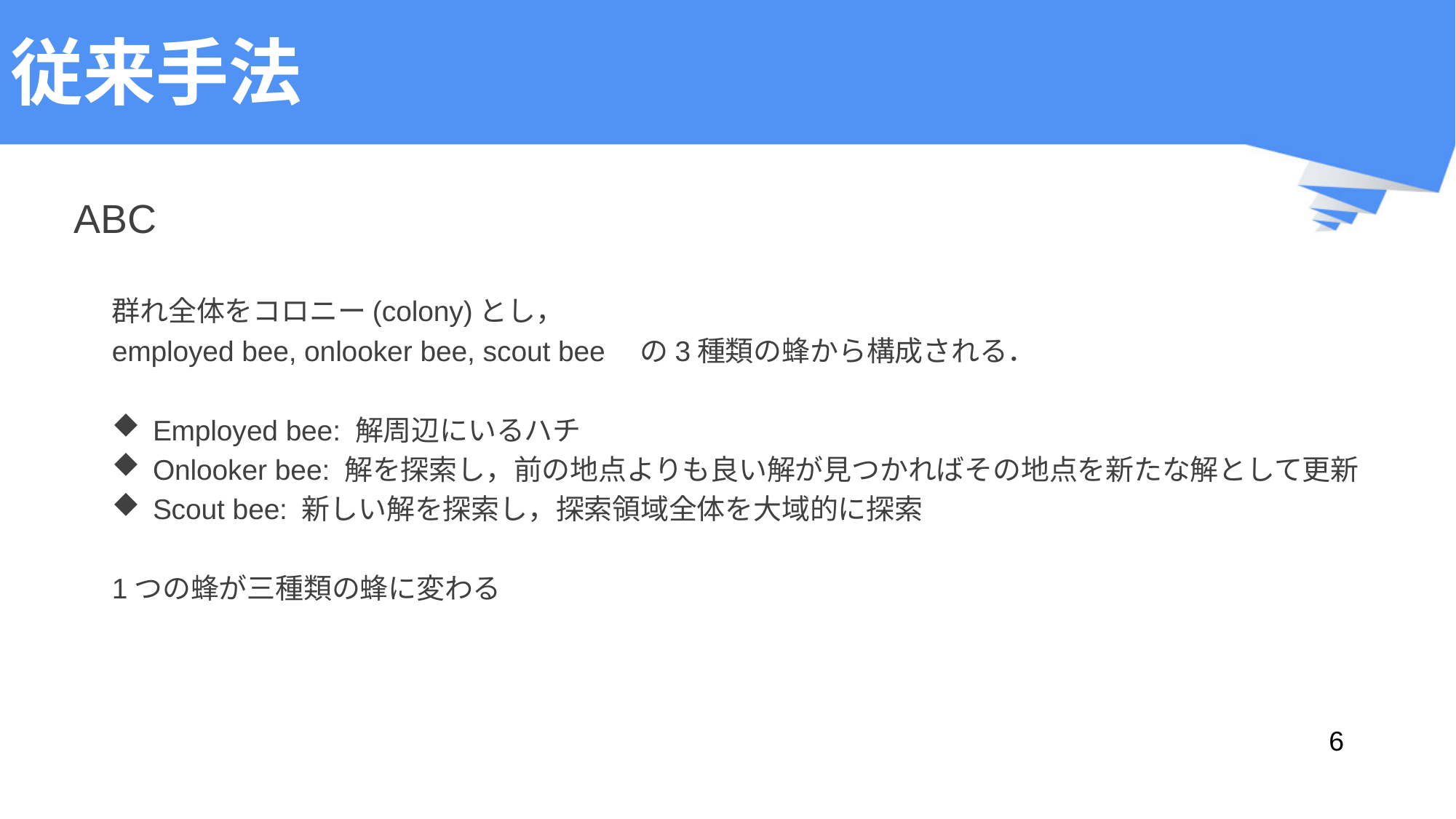

# 従来手法
ABC
群れ全体をコロニー(colony)とし，
employed bee, onlooker bee, scout bee　の3種類の蜂から構成される．

Employed bee: 解周辺にいるハチ
Onlooker bee: 解を探索し，前の地点よりも良い解が見つかればその地点を新たな解として更新
Scout bee: 新しい解を探索し，探索領域全体を大域的に探索

1つの蜂が三種類の蜂に変わる
6